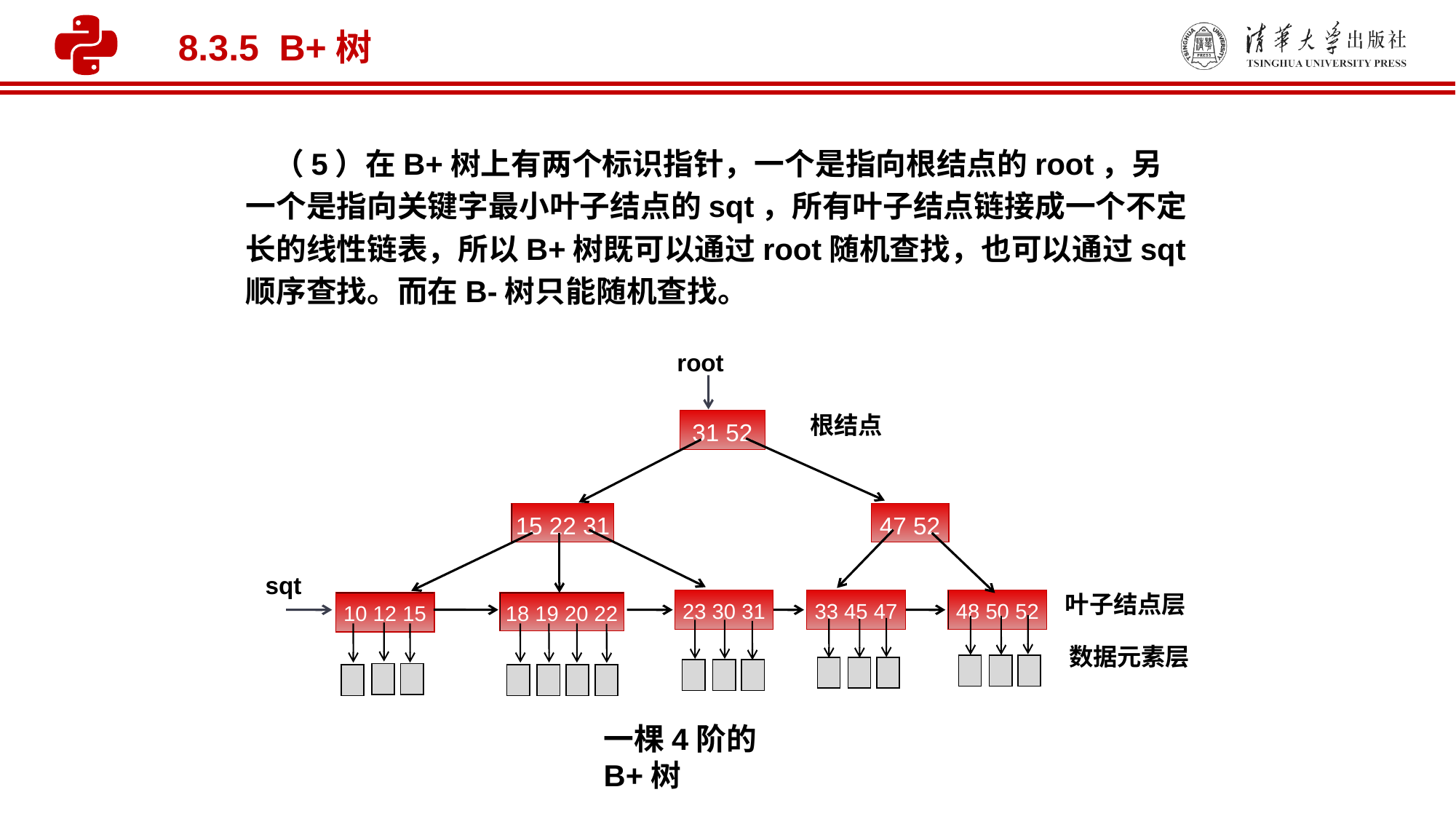

8.3.5  B+树
   （5）在B+树上有两个标识指针，一个是指向根结点的root，另一个是指向关键字最小叶子结点的sqt，所有叶子结点链接成一个不定长的线性链表，所以B+树既可以通过root随机查找，也可以通过sqt顺序查找。而在B-树只能随机查找。
root

31 52
根结点

15 22 31
47 52

sqt
叶子结点层
23 30 31
33 45 47
48 50 52
10 12 15
18 19 20 22

数据元素层

一棵4阶的B+树